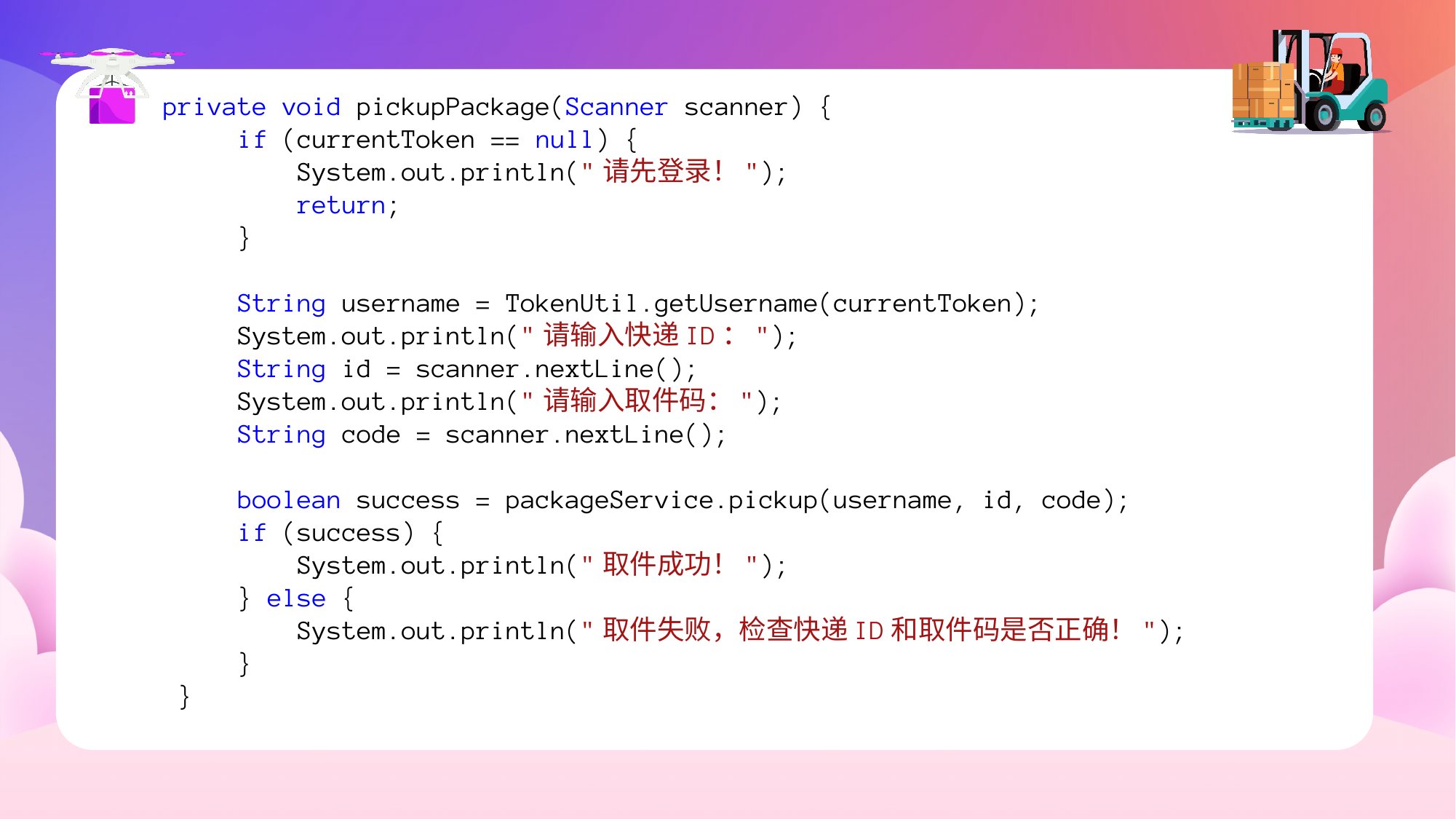

private void pickupPackage(Scanner scanner) {
        if (currentToken == null) {
            System.out.println("请先登录！");
            return;
        }
        String username = TokenUtil.getUsername(currentToken);
        System.out.println("请输入快递ID：");
        String id = scanner.nextLine();
        System.out.println("请输入取件码：");
        String code = scanner.nextLine();
        boolean success = packageService.pickup(username, id, code);
        if (success) {
            System.out.println("取件成功！");
        } else {
            System.out.println("取件失败，检查快递ID和取件码是否正确！");
        }
    }